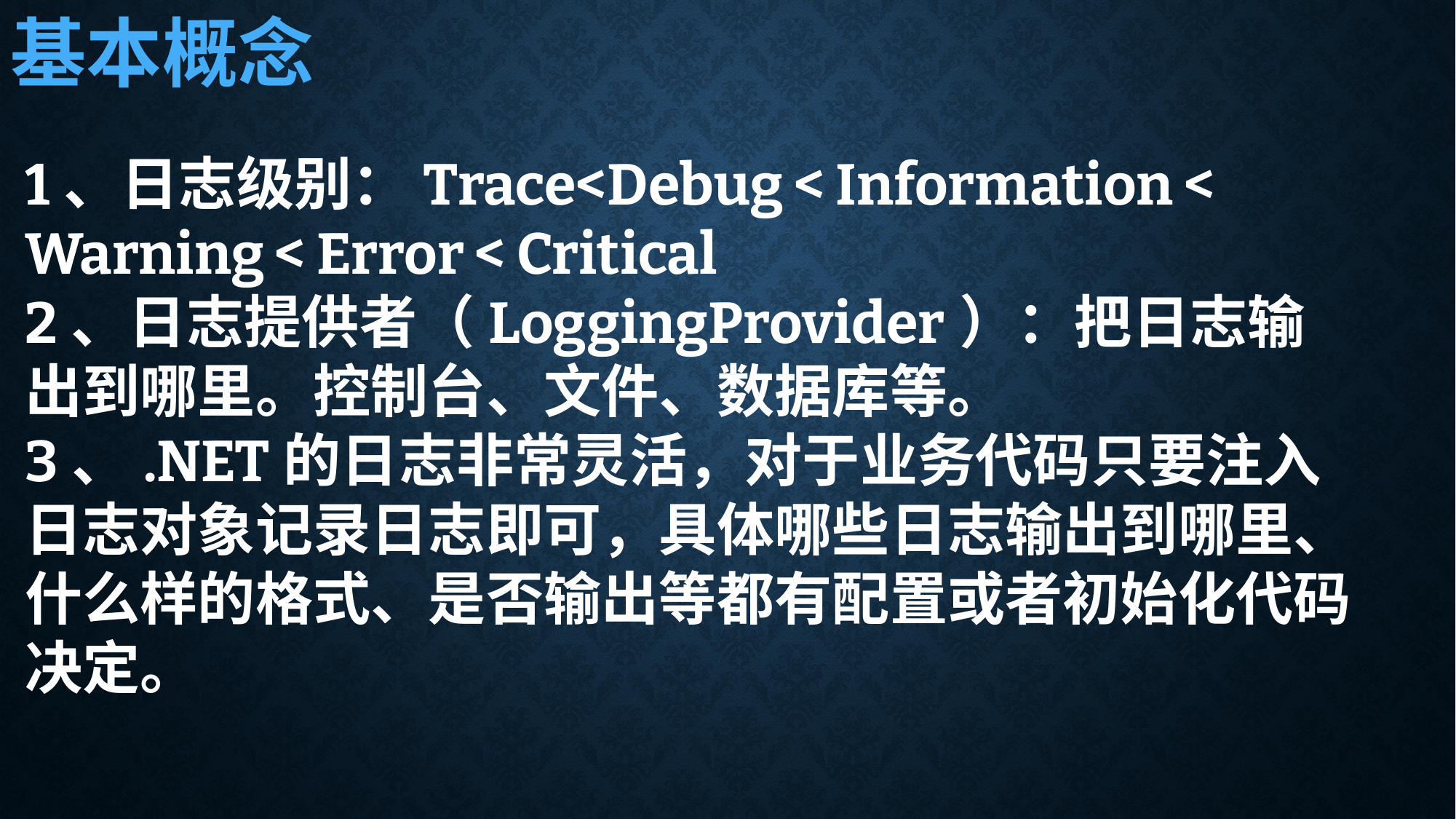

基本概念
1、日志级别：Trace<Debug < Information < Warning < Error < Critical
2、日志提供者（LoggingProvider）：把日志输出到哪里。控制台、文件、数据库等。
3、.NET的日志非常灵活，对于业务代码只要注入日志对象记录日志即可，具体哪些日志输出到哪里、什么样的格式、是否输出等都有配置或者初始化代码决定。